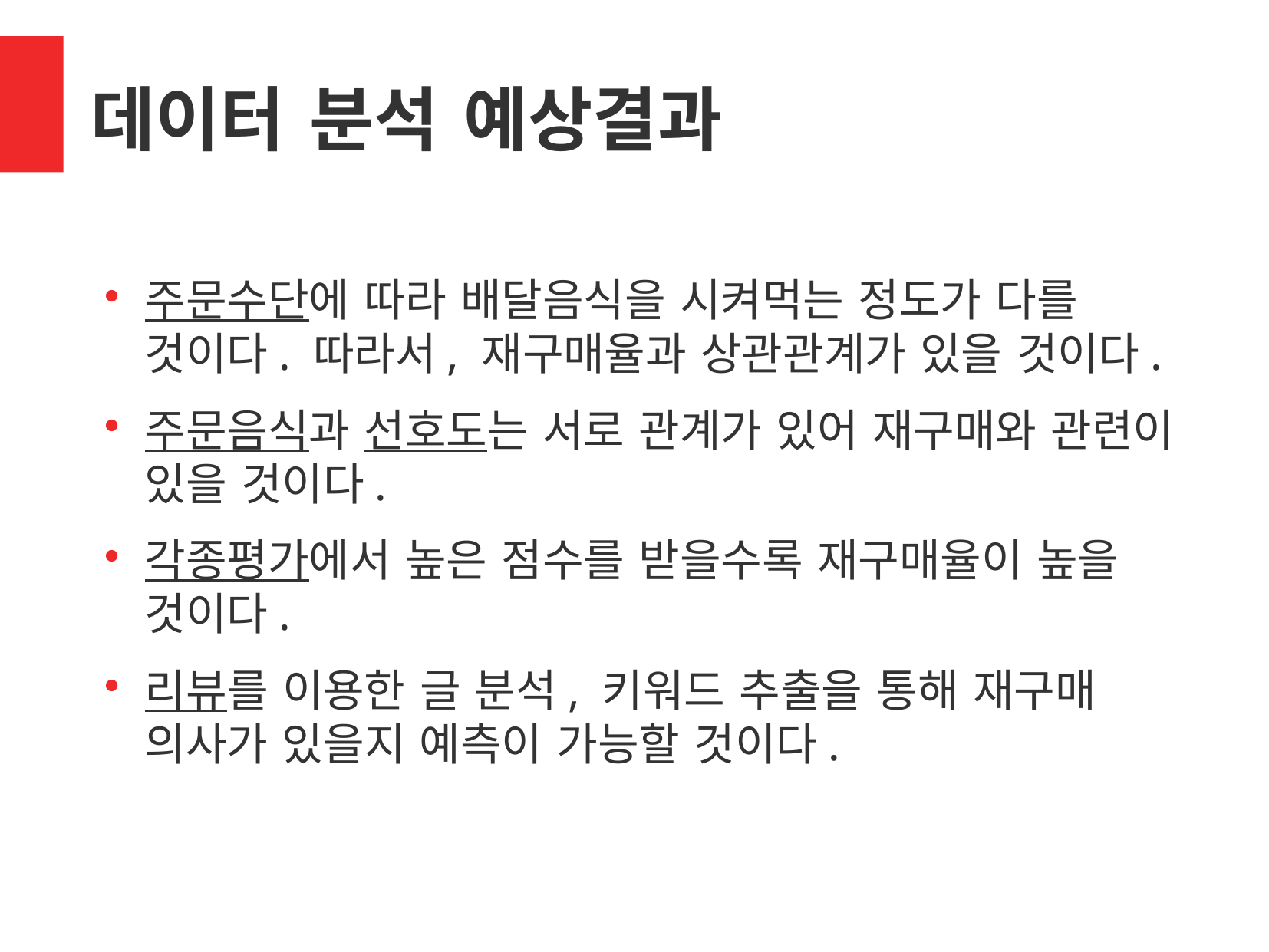

데이터 분석 예상결과
주문수단에 따라 배달음식을 시켜먹는 정도가 다를 것이다. 따라서, 재구매율과 상관관계가 있을 것이다.
주문음식과 선호도는 서로 관계가 있어 재구매와 관련이 있을 것이다.
각종평가에서 높은 점수를 받을수록 재구매율이 높을 것이다.
리뷰를 이용한 글 분석, 키워드 추출을 통해 재구매 의사가 있을지 예측이 가능할 것이다.